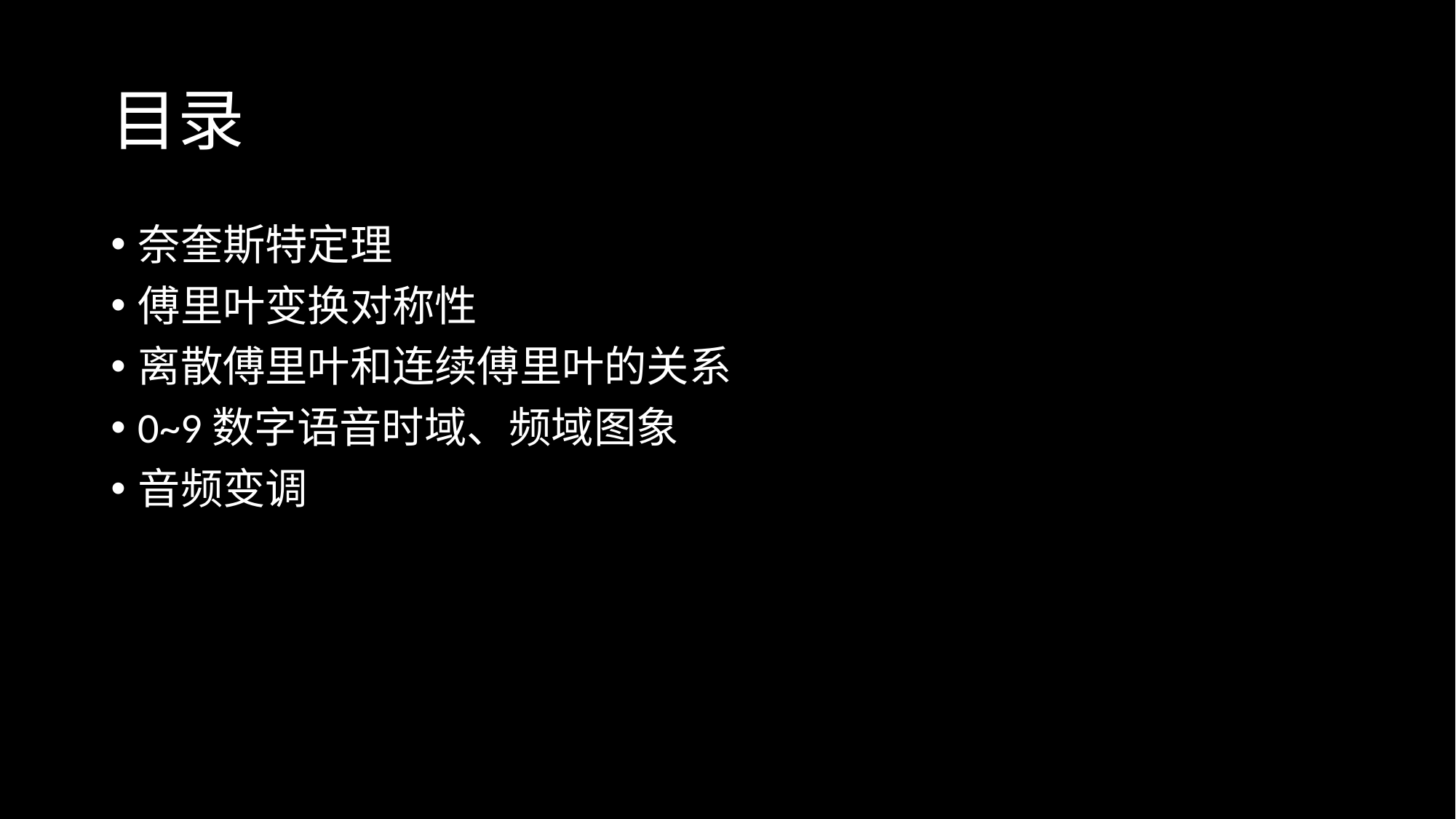

# 目录
奈奎斯特定理
傅里叶变换对称性
离散傅里叶和连续傅里叶的关系
0~9数字语音时域、频域图象
音频变调